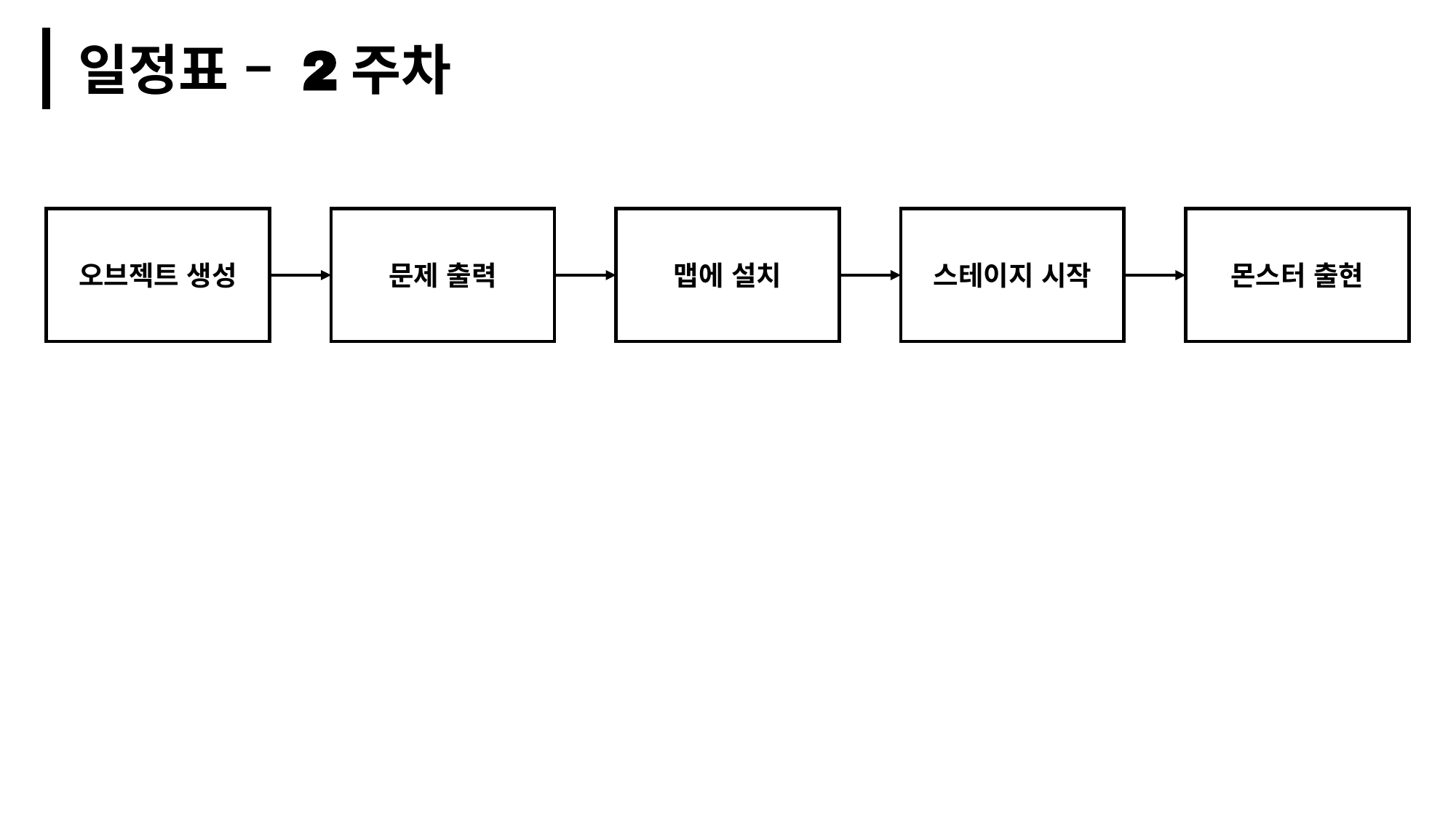

일정표 – 2주차
문제 출력
맵에 설치
스테이지 시작
몬스터 출현
오브젝트 생성